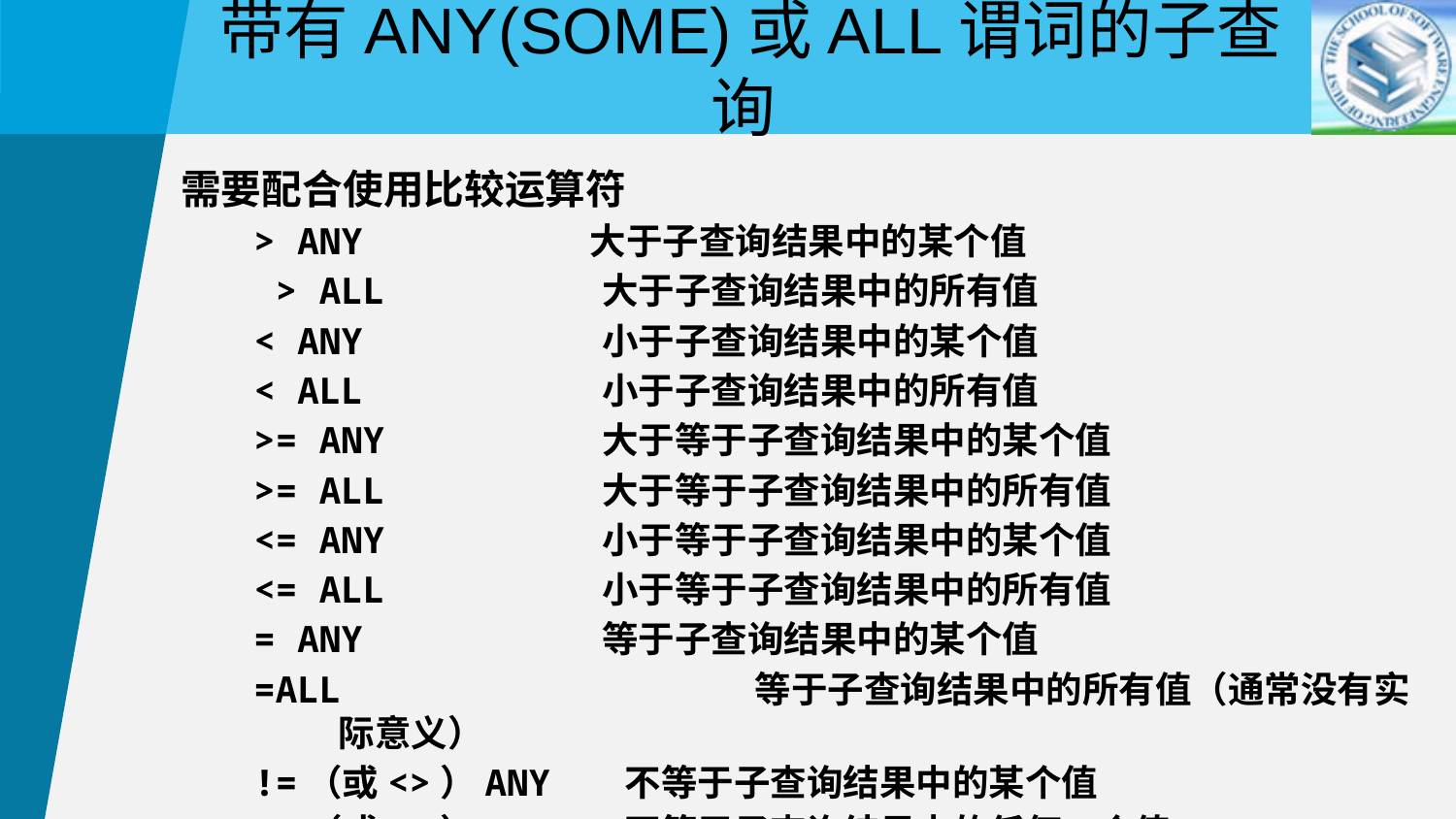

带有ANY(SOME)或ALL谓词的子查询
需要配合使用比较运算符
> ANY          大于子查询结果中的某个值
 > ALL	     大于子查询结果中的所有值
< ANY	     小于子查询结果中的某个值
< ALL	     小于子查询结果中的所有值
>= ANY	     大于等于子查询结果中的某个值
>= ALL	     大于等于子查询结果中的所有值
<= ANY	     小于等于子查询结果中的某个值
<= ALL	     小于等于子查询结果中的所有值
= ANY	     等于子查询结果中的某个值
=ALL	            等于子查询结果中的所有值（通常没有实际意义）
!=（或<>）ANY   不等于子查询结果中的某个值
!=（或<>）ALL   不等于子查询结果中的任何一个值